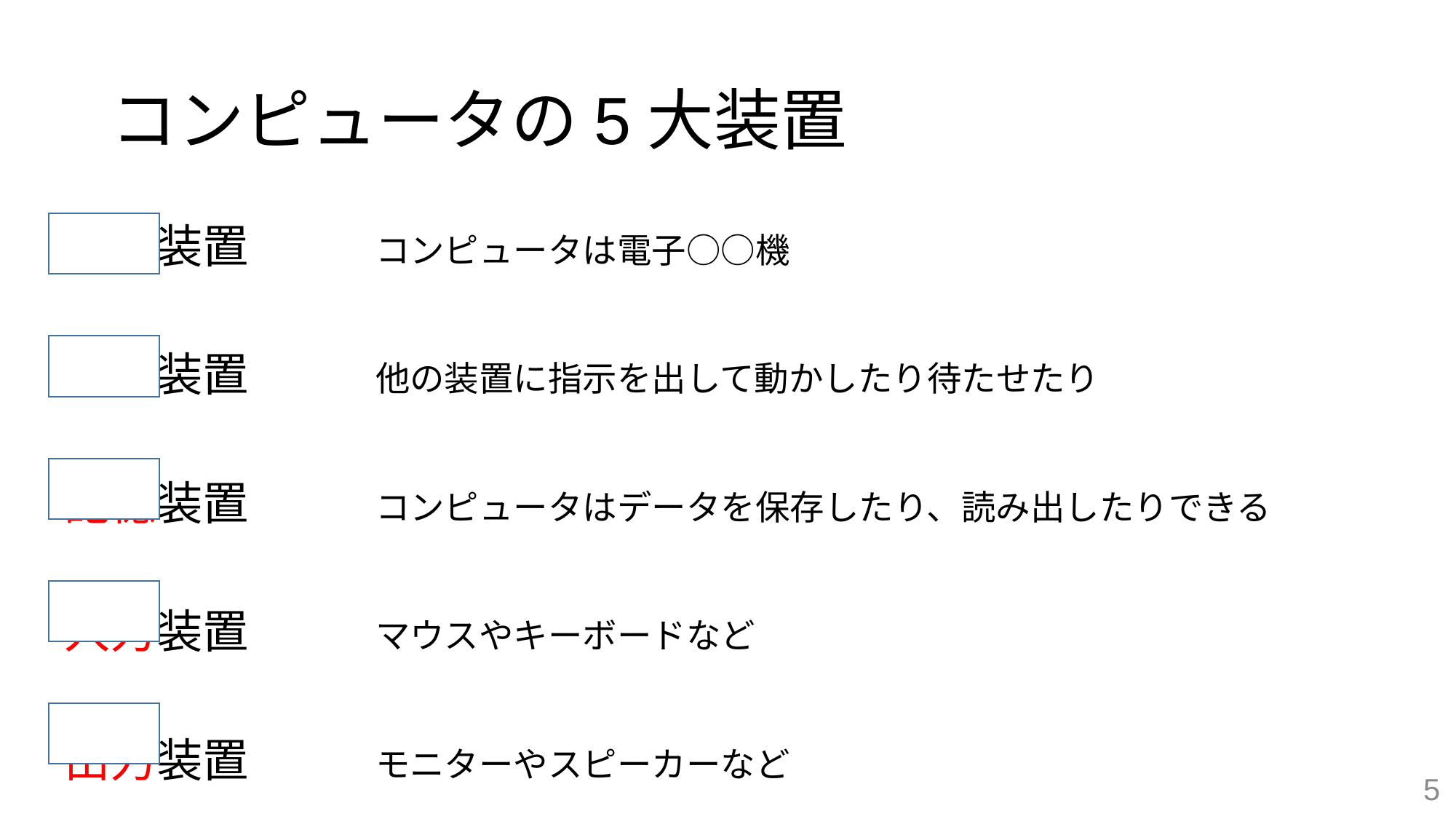

# コンピュータの5大装置

演算装置		コンピュータは電子○○機

制御装置		他の装置に指示を出して動かしたり待たせたり

記憶装置		コンピュータはデータを保存したり、読み出したりできる

入力装置		マウスやキーボードなど

出力装置		モニターやスピーカーなど

5